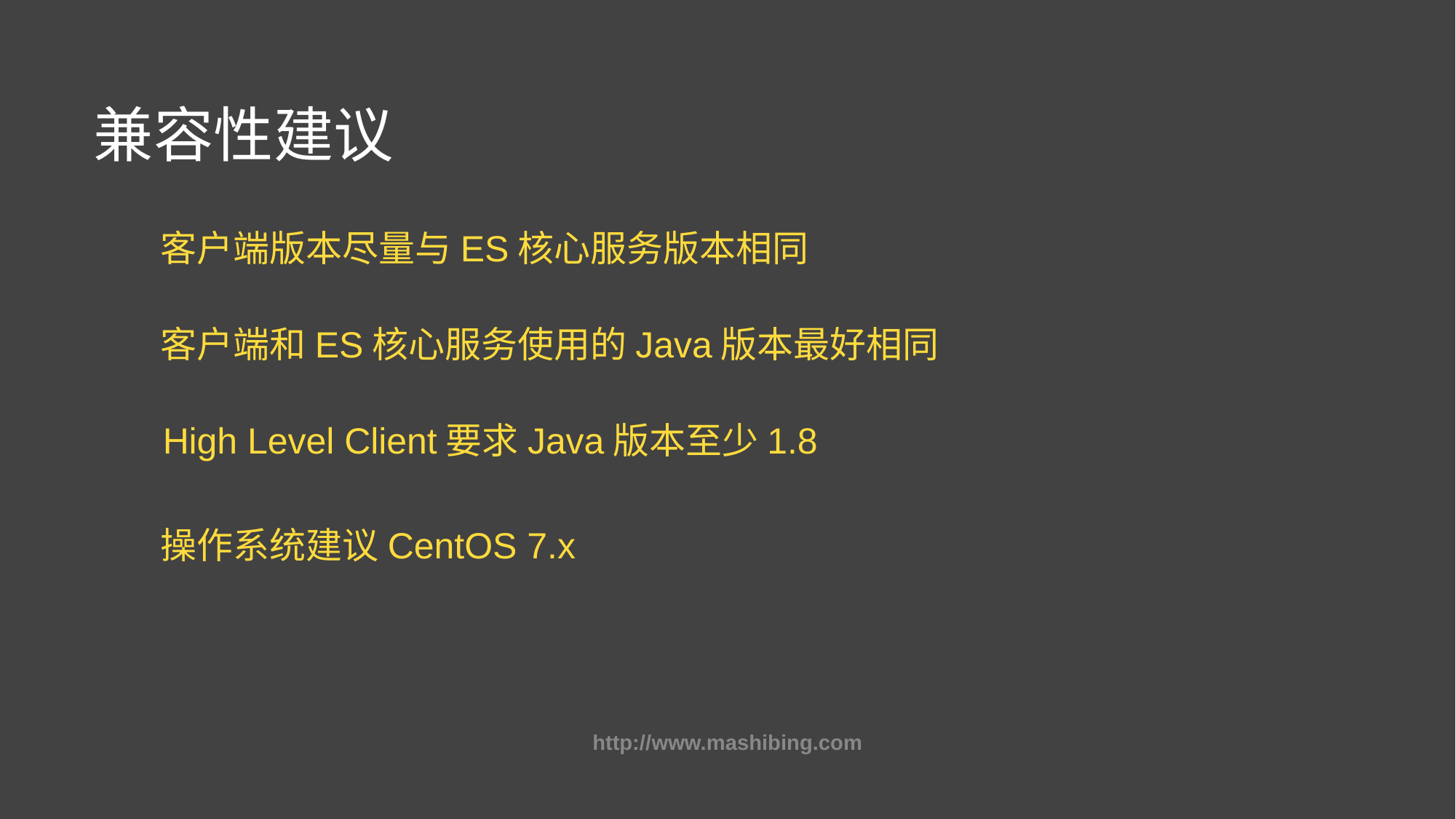

# 兼容性建议
客户端版本尽量与ES核心服务版本相同
客户端和ES核心服务使用的Java版本最好相同

High Level Client要求Java版本至少1.8
操作系统建议CentOS 7.x
http://www.mashibing.com
11